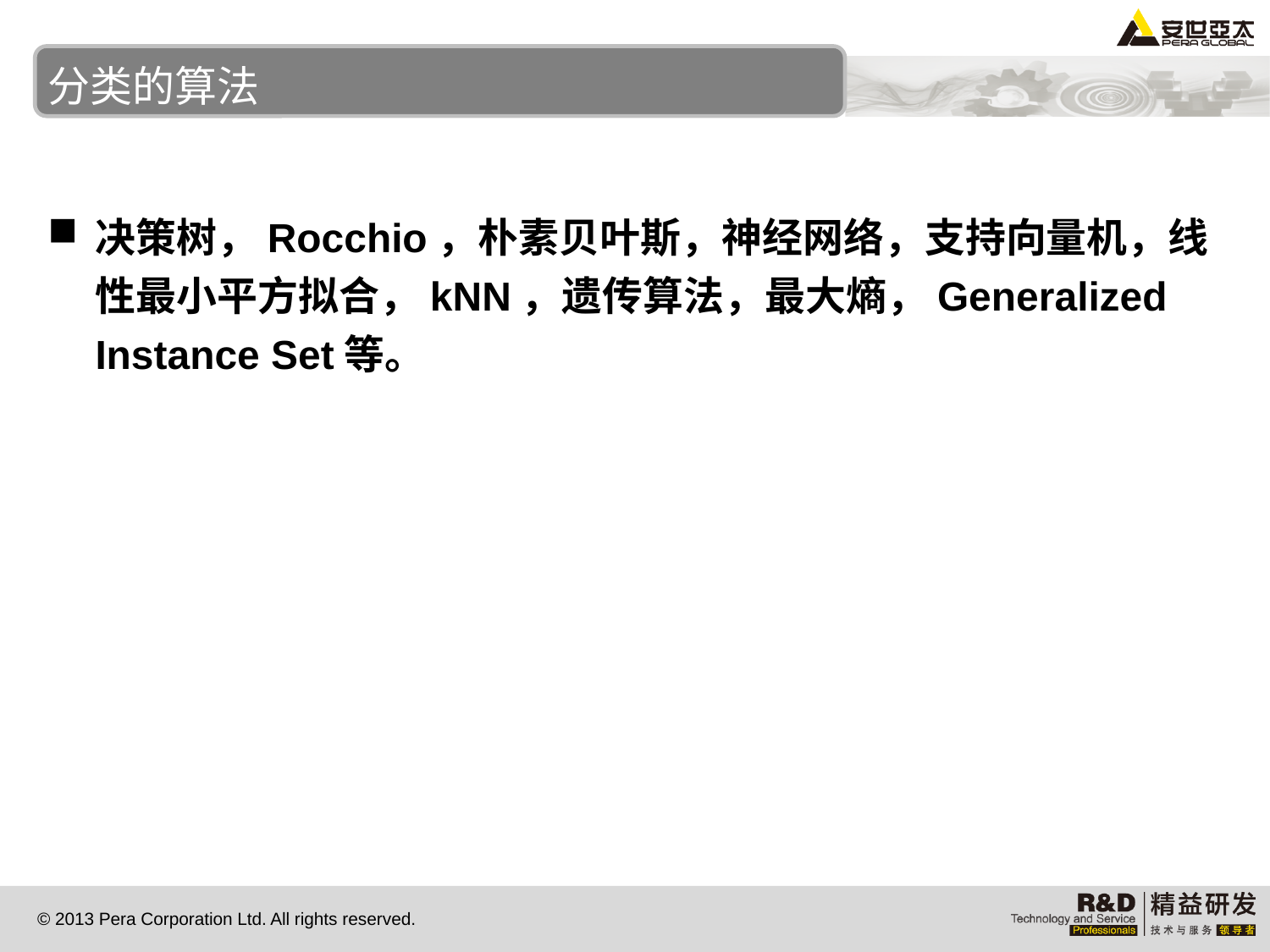

# 分类的算法
决策树，Rocchio，朴素贝叶斯，神经网络，支持向量机，线性最小平方拟合，kNN，遗传算法，最大熵，Generalized Instance Set等。